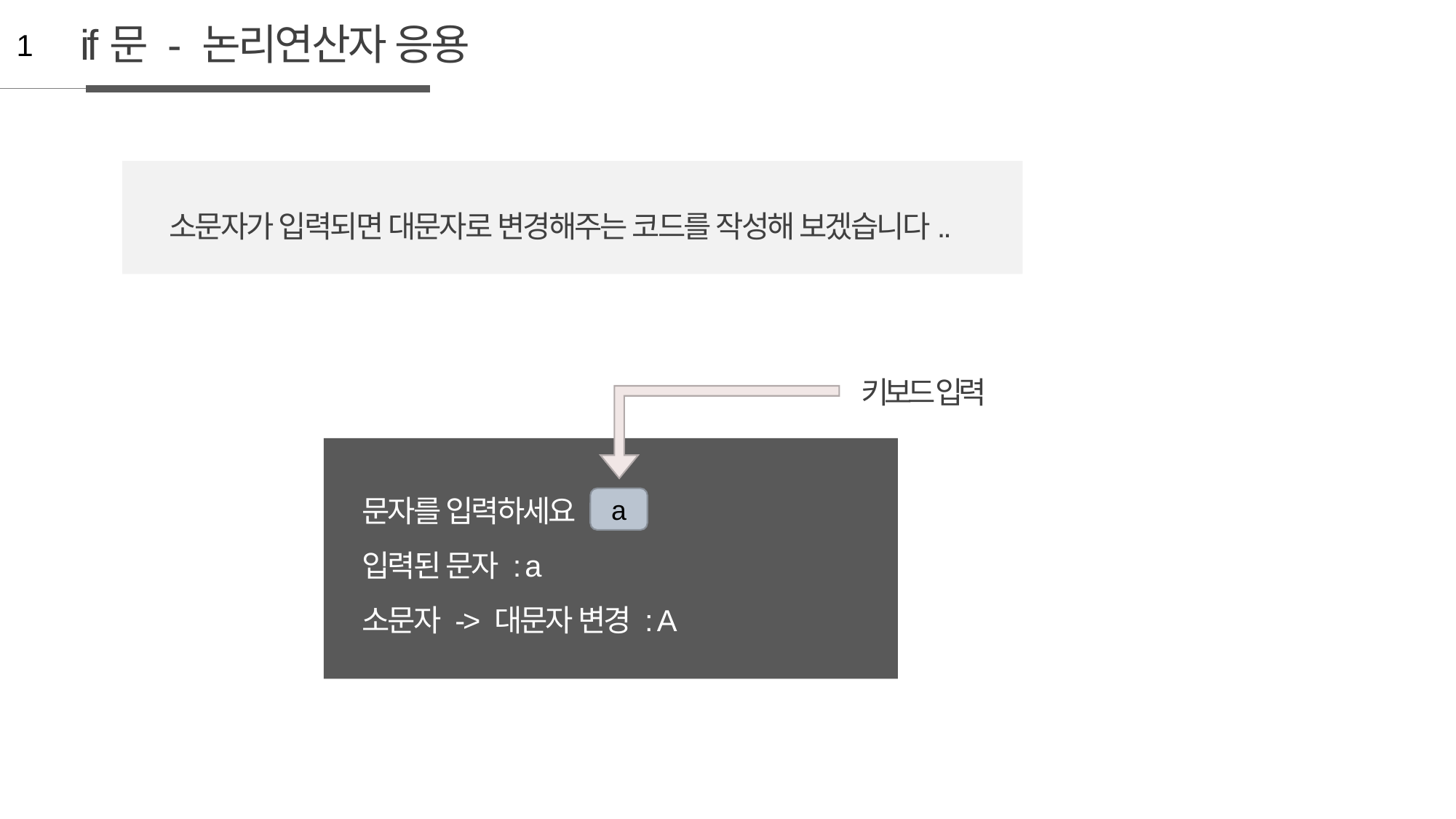

if문 - 논리연산자 응용
1

소문자가 입력되면 대문자로 변경해주는 코드를 작성해 보겠습니다..
키보드 입력

문자를 입력하세요 :
입력된 문자 : a
소문자 -> 대문자 변경 : A
a